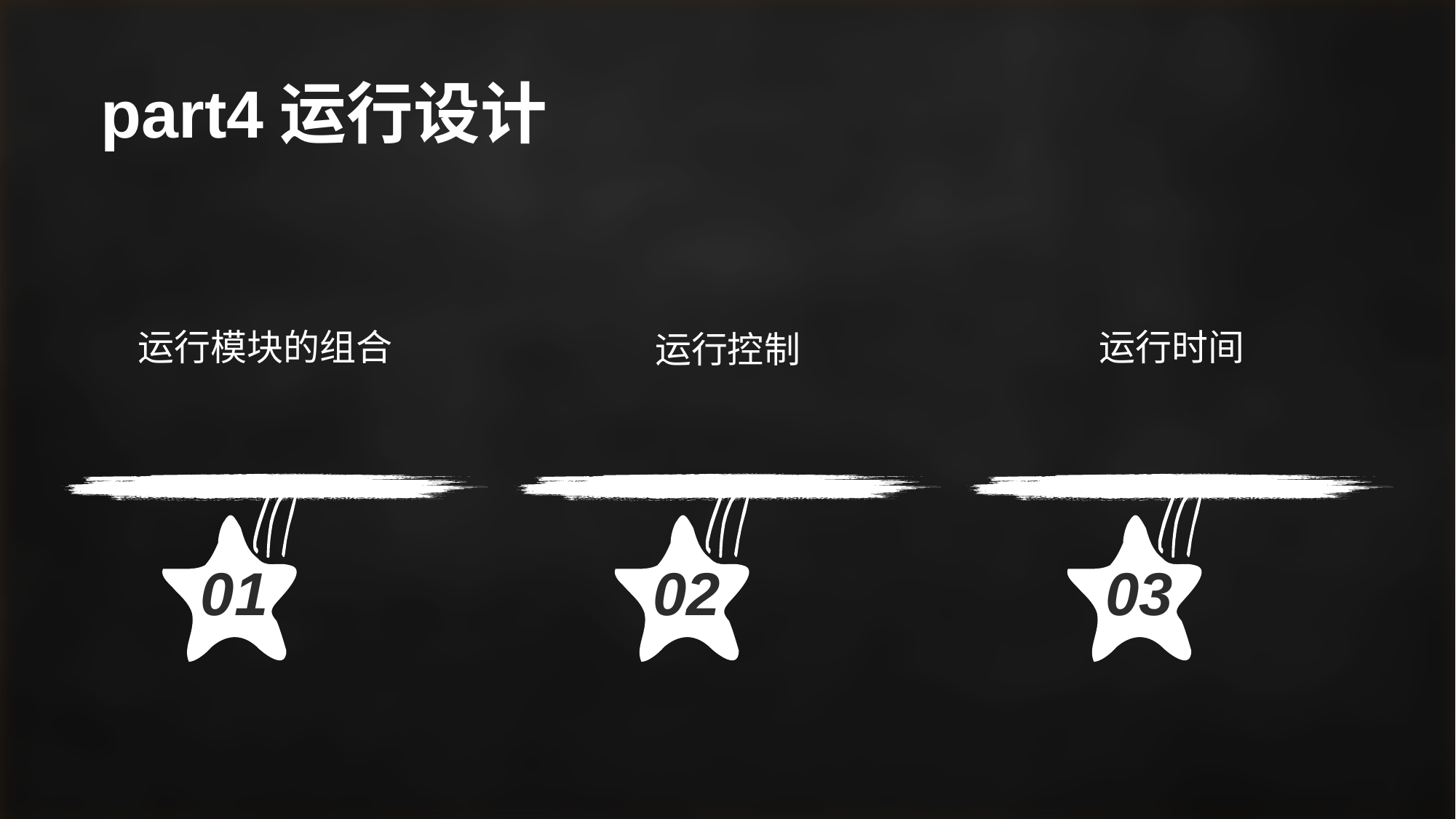

# part4运行设计
运行模块的组合
运行时间
运行控制

01
02
03